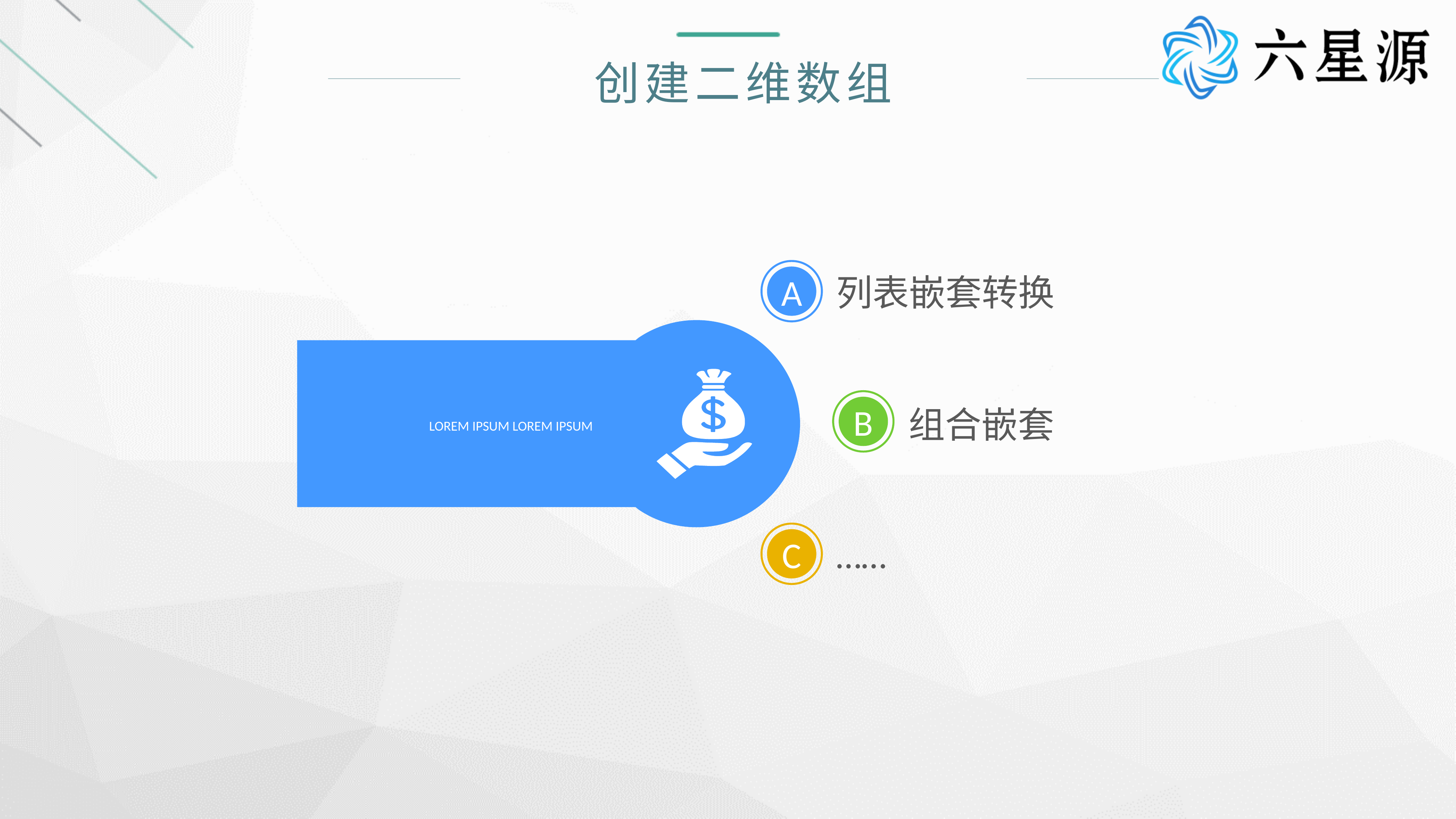

创建二维数组

列表嵌套转换
A
LOREM IPSUM LOREM IPSUM

B
组合嵌套
……
C